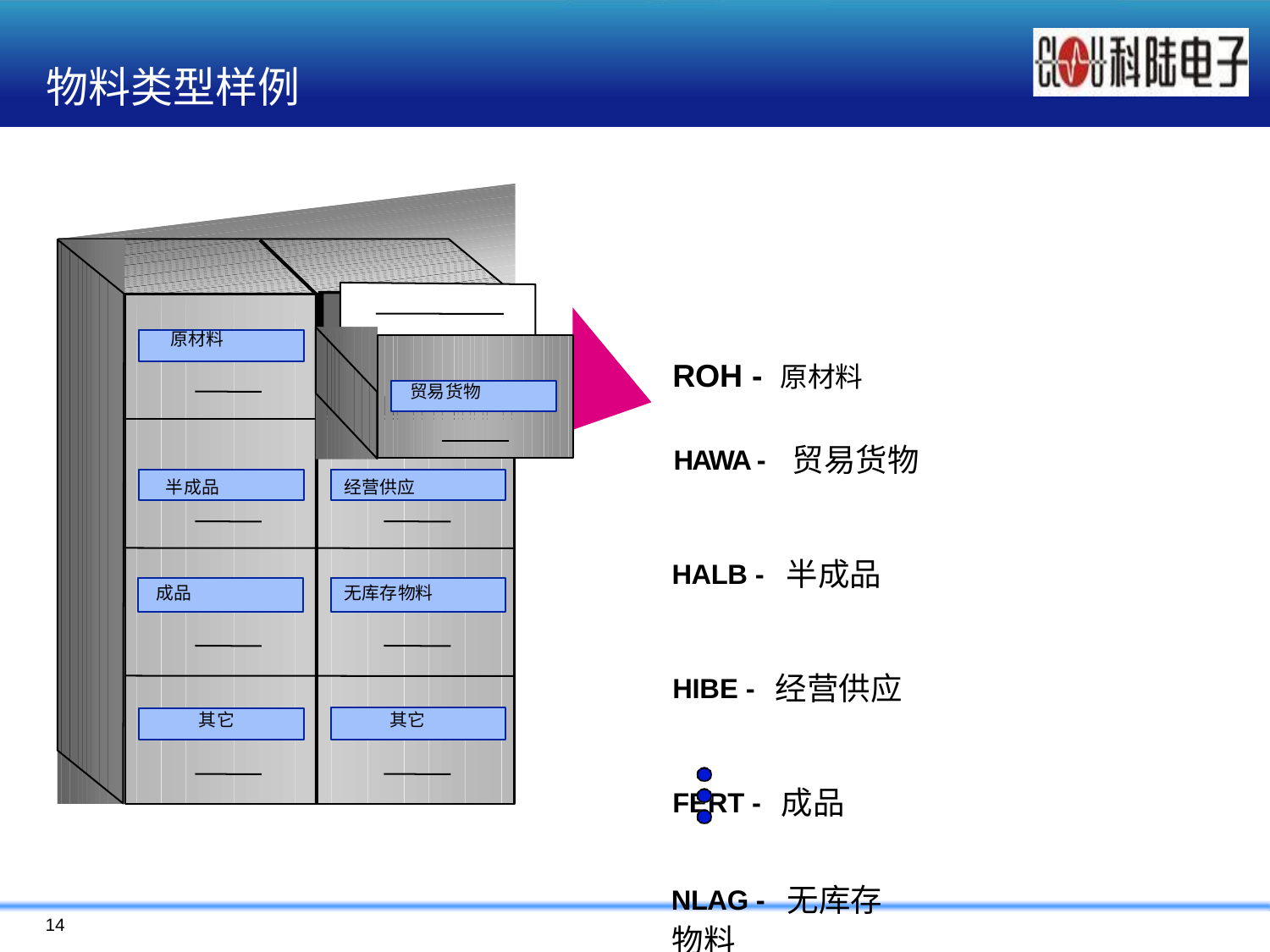

# 物料类型样例

原材料

ROH - 原材料
HAWA - 贸易货物
HALB - 半成品 HIBE - 经营供应 FERT - 成品

NLAG - 无库存物料

贸易货物

半成品
经营供应

成品
无库存物料

其它
其它

14